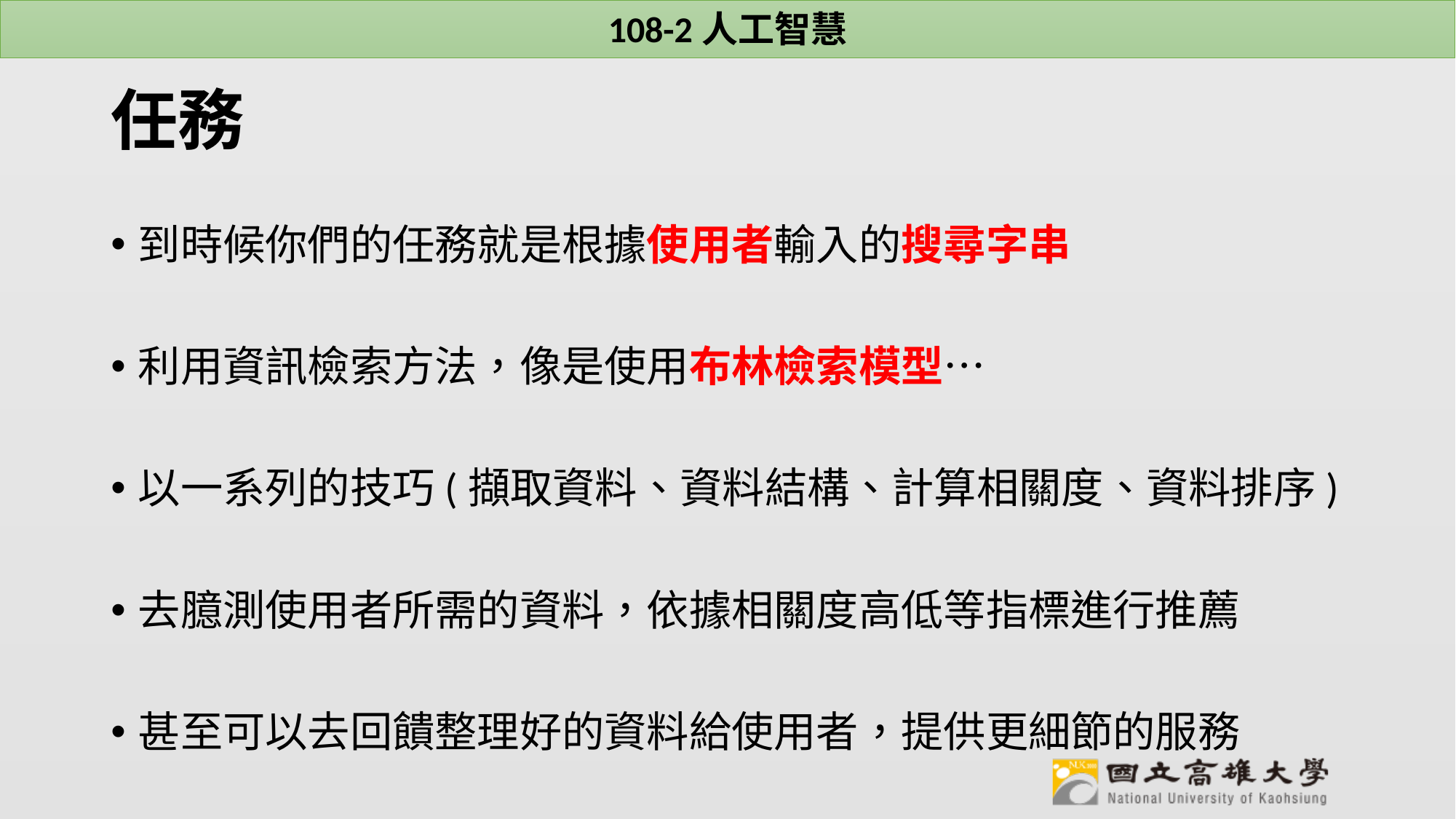

# 任務
到時候你們的任務就是根據使用者輸入的搜尋字串

利用資訊檢索方法，像是使用布林檢索模型…

以一系列的技巧(擷取資料、資料結構、計算相關度、資料排序)

去臆測使用者所需的資料，依據相關度高低等指標進行推薦

甚至可以去回饋整理好的資料給使用者，提供更細節的服務